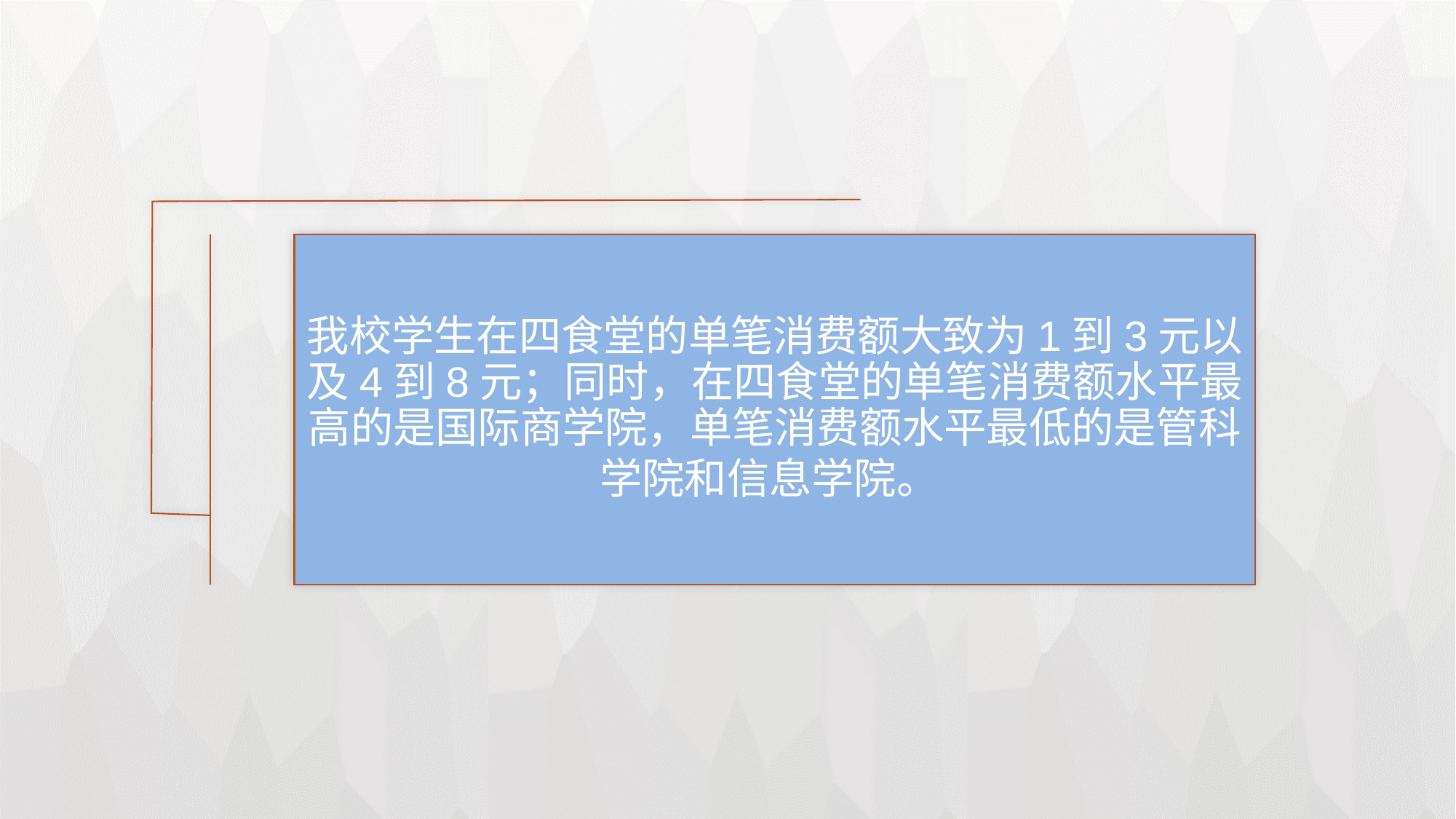

我校学生在四食堂的单笔消费额大致为1到3元以及4到8元；同时，在四食堂的单笔消费额水平最高的是国际商学院，单笔消费额水平最低的是管科学院和信息学院。